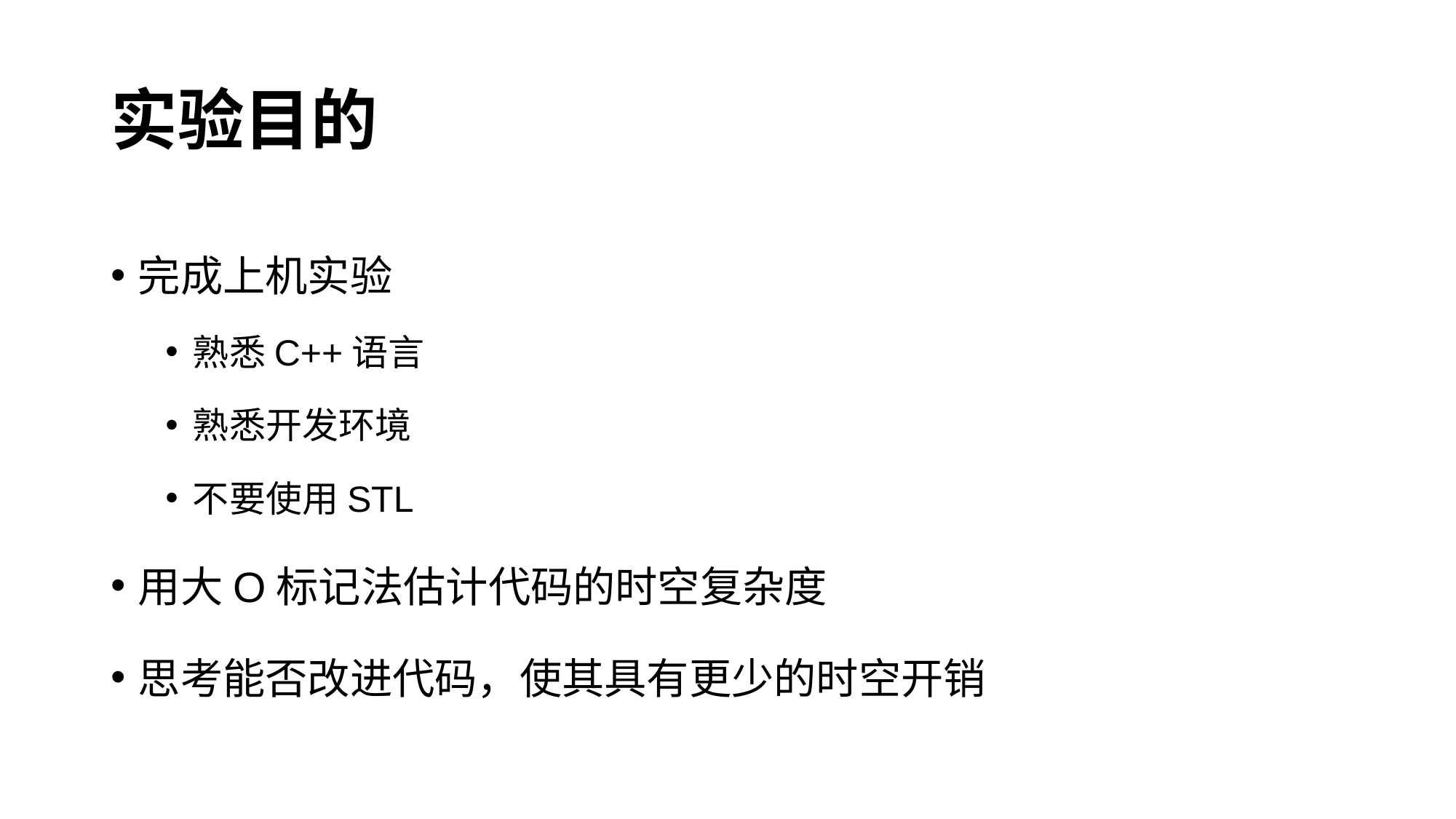

# 实验目的
完成上机实验
熟悉C++语言
熟悉开发环境
不要使用STL
用大O标记法估计代码的时空复杂度
思考能否改进代码，使其具有更少的时空开销